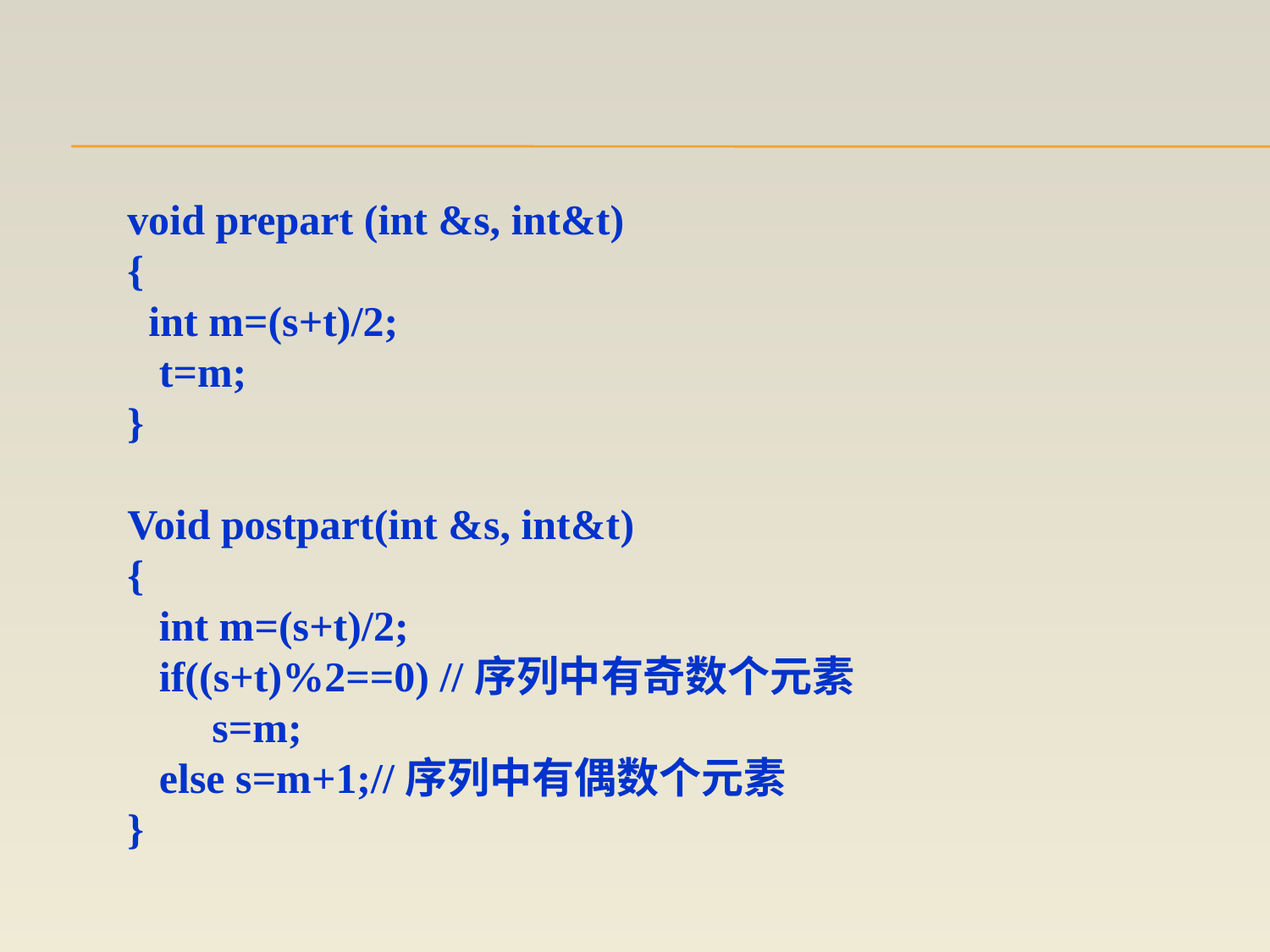

void prepart (int &s, int&t)
{
  int m=(s+t)/2;
   t=m;
}

Void postpart(int &s, int&t)
{
   int m=(s+t)/2;
   if((s+t)%2==0) //序列中有奇数个元素
        s=m;
   else s=m+1;//序列中有偶数个元素
}